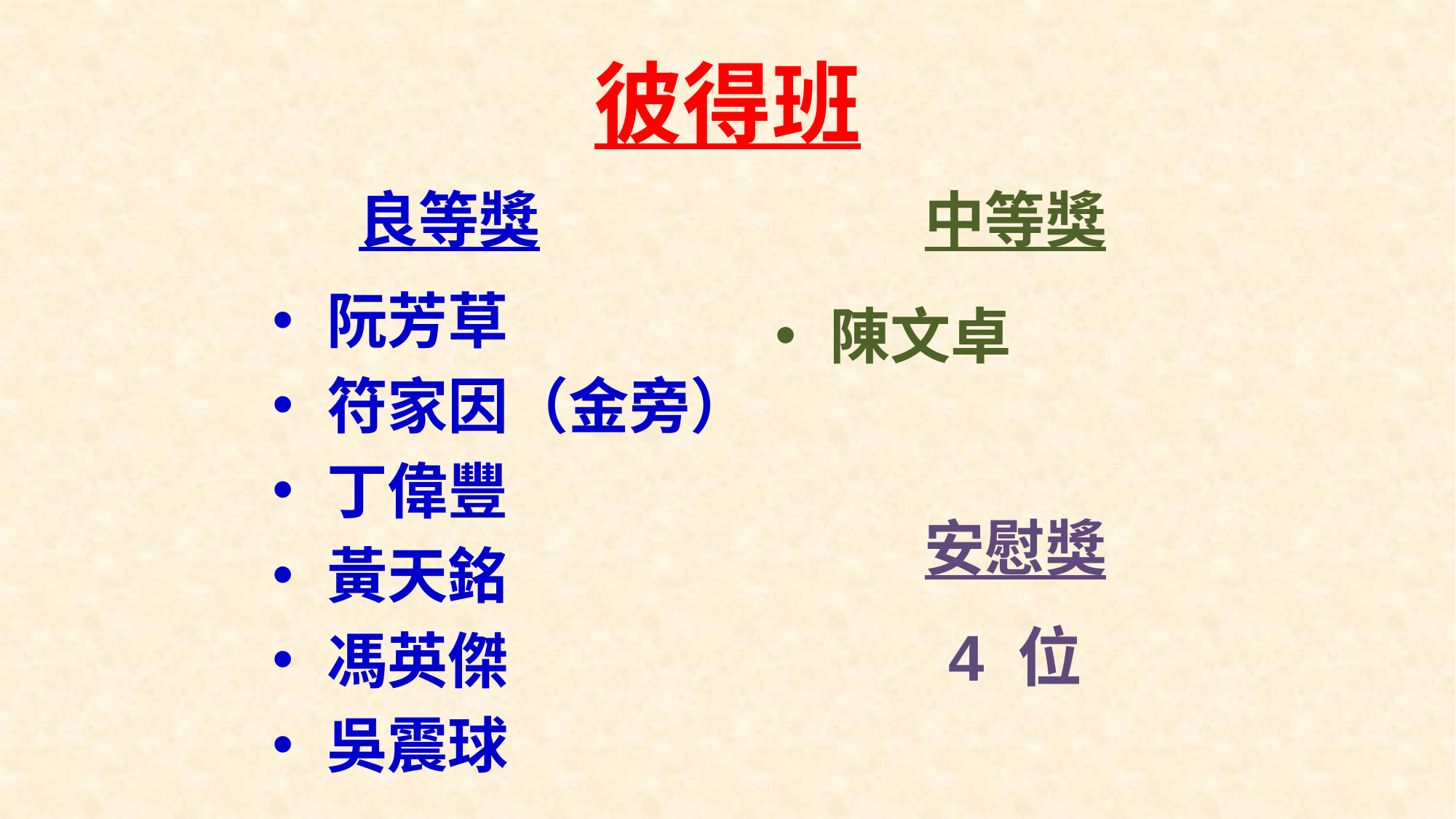

# 彼得班
良等獎
中等獎
陳文卓
阮芳草
符家因（金旁）
丁偉豐
黃天銘
馮英傑
吳震球
安慰獎
4 位